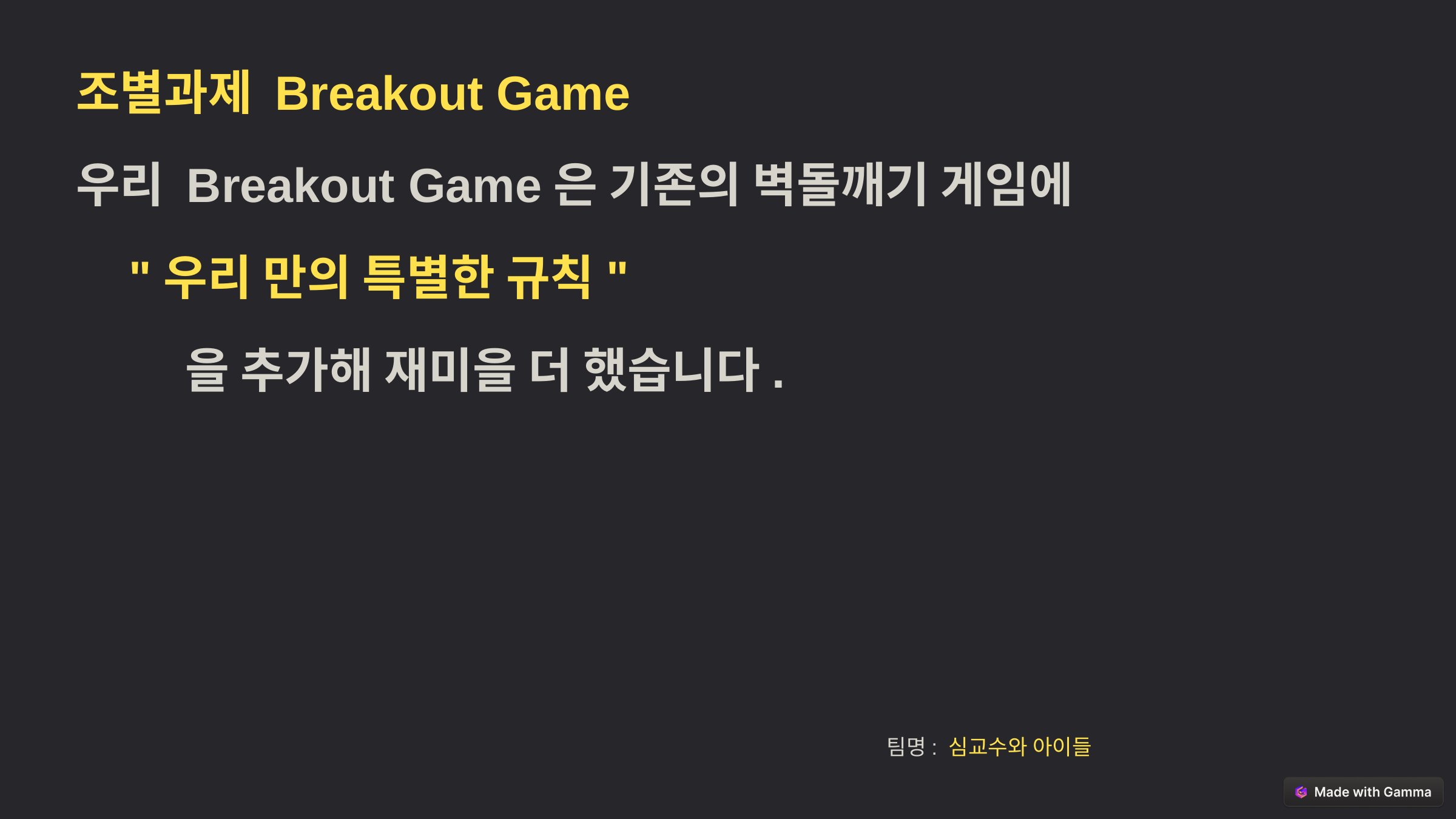

조별과제 Breakout Game
우리 Breakout Game은 기존의 벽돌깨기 게임에
    "우리 만의 특별한 규칙"
         을 추가해 재미을 더 했습니다.

                                                                                                                                                                      팀명: 심교수와 아이들